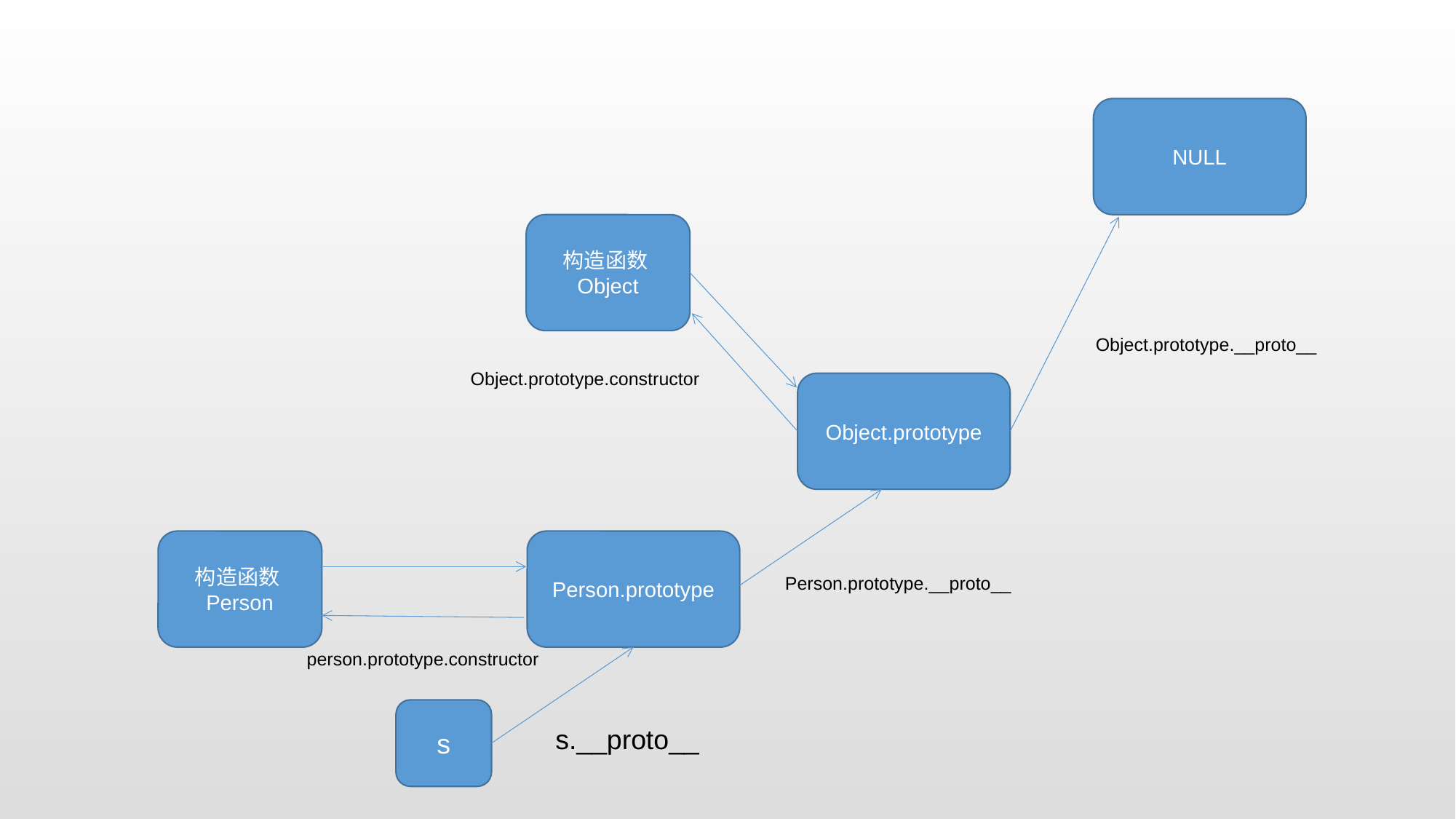

NULL
构造函数Object
Object.prototype.__proto__

Object.prototype.constructor

Object.prototype
构造函数Person
Person.prototype
Person.prototype.__proto__

person.prototype.constructor
s
s.__proto__